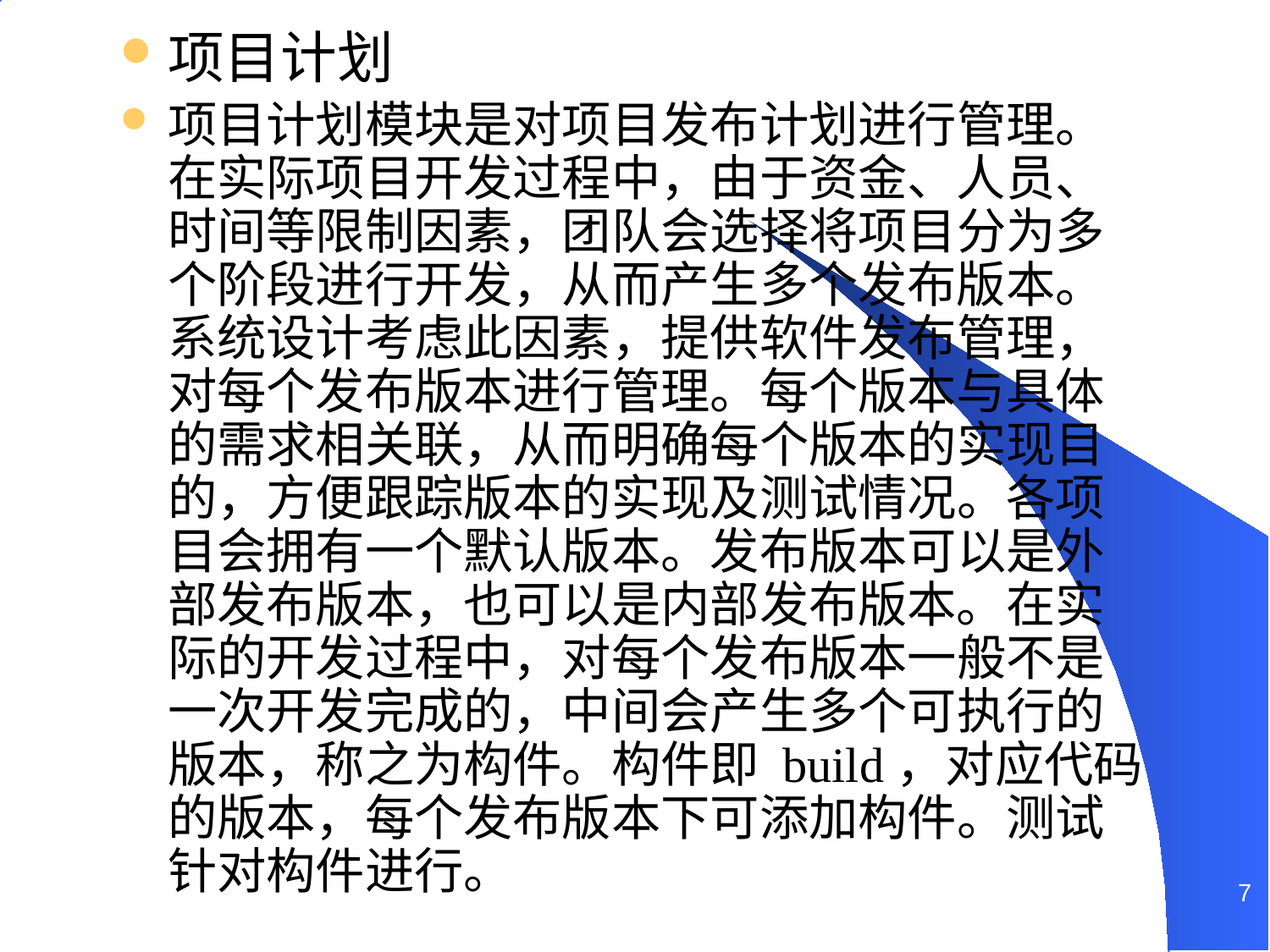

项目计划
项目计划模块是对项目发布计划进行管理。在实际项目开发过程中，由于资金、人员、时间等限制因素，团队会选择将项目分为多个阶段进行开发，从而产生多个发布版本。系统设计考虑此因素，提供软件发布管理，对每个发布版本进行管理。每个版本与具体的需求相关联，从而明确每个版本的实现目的，方便跟踪版本的实现及测试情况。各项目会拥有一个默认版本。发布版本可以是外部发布版本，也可以是内部发布版本。在实际的开发过程中，对每个发布版本一般不是一次开发完成的，中间会产生多个可执行的版本，称之为构件。构件即 build，对应代码的版本，每个发布版本下可添加构件。测试针对构件进行。

7
Author:于源红